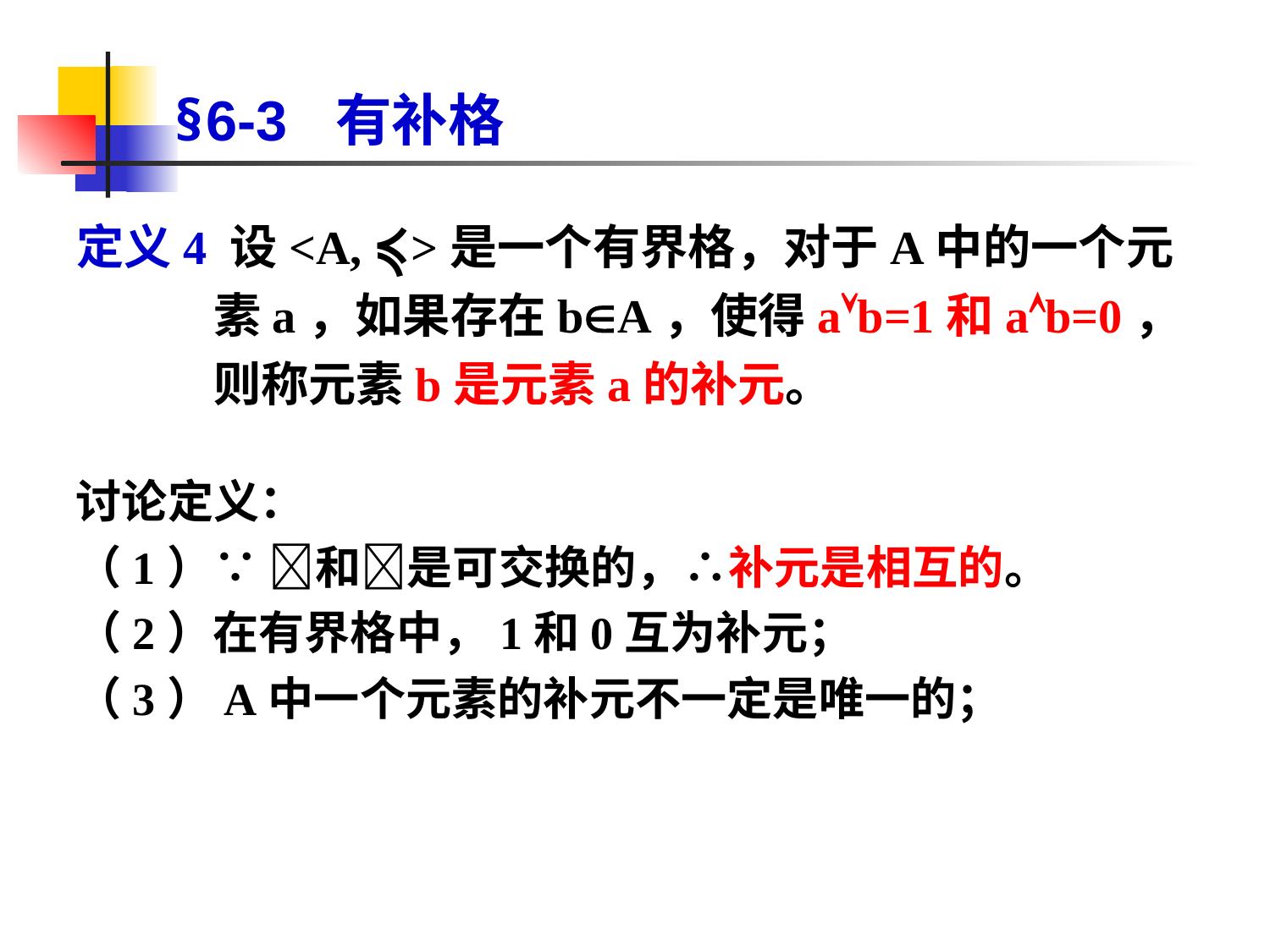

# §6-3 有补格
定义4 设<A, ≼>是一个有界格，对于A中的一个元素a，如果存在b∈A，使得a∨b=1和a∧b=0，则称元素b是元素a的补元。
讨论定义：
（1）∵ ∨和∧是可交换的，∴补元是相互的。
（2）在有界格中，1和0互为补元；
（3）A中一个元素的补元不一定是唯一的；

25